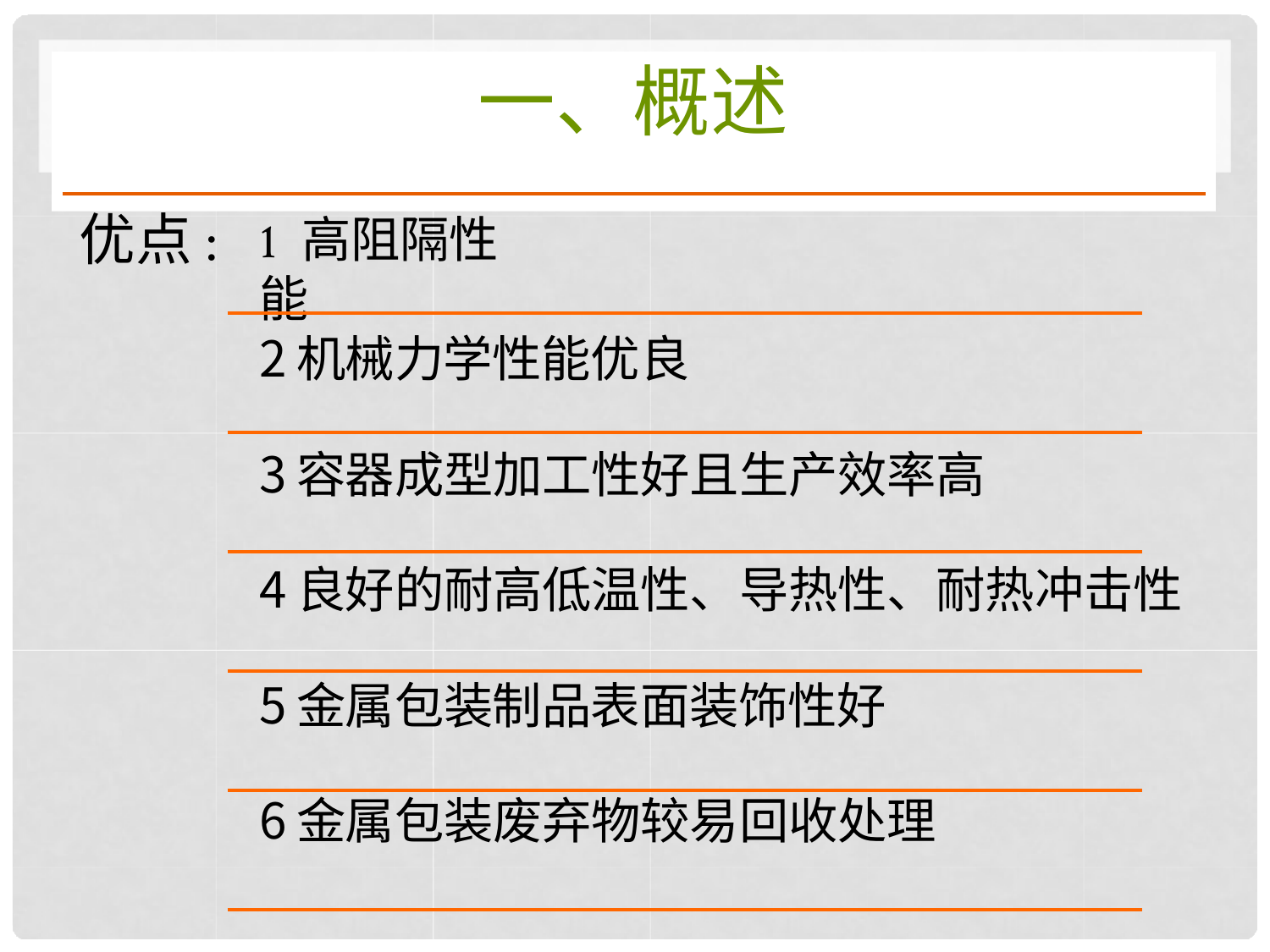

# 一、概述

优点:
1 高阻隔性能

机械力学性能优良

容器成型加工性好且生产效率高

良好的耐高低温性、导热性、耐热冲击性

金属包装制品表面装饰性好

金属包装废弃物较易回收处理